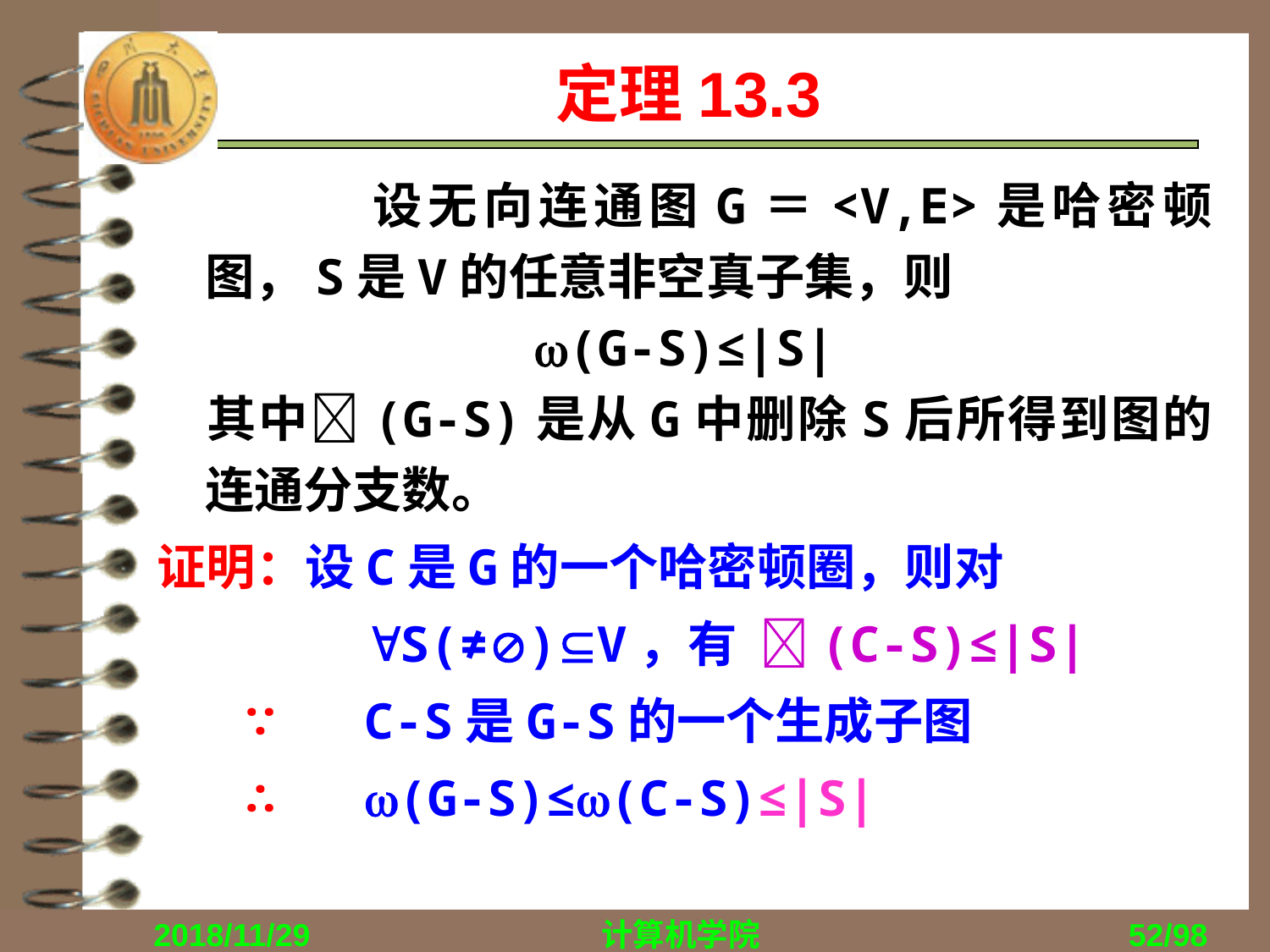

# 定理13.3
		 设无向连通图G＝<V,E>是哈密顿图，S是V的任意非空真子集，则
ω(G-S)≤|S|
	其中ω(G-S)是从G中删除S后所得到图的连通分支数。
证明：设C是G的一个哈密顿圈，则对
       ∀S(≠∅)⊆V，有  ω(C-S)≤|S|
   ∵   C-S是G-S的一个生成子图
   ∴   ω(G-S)≤ω(C-S)≤|S|

2018/11/29
计算机学院
52/98